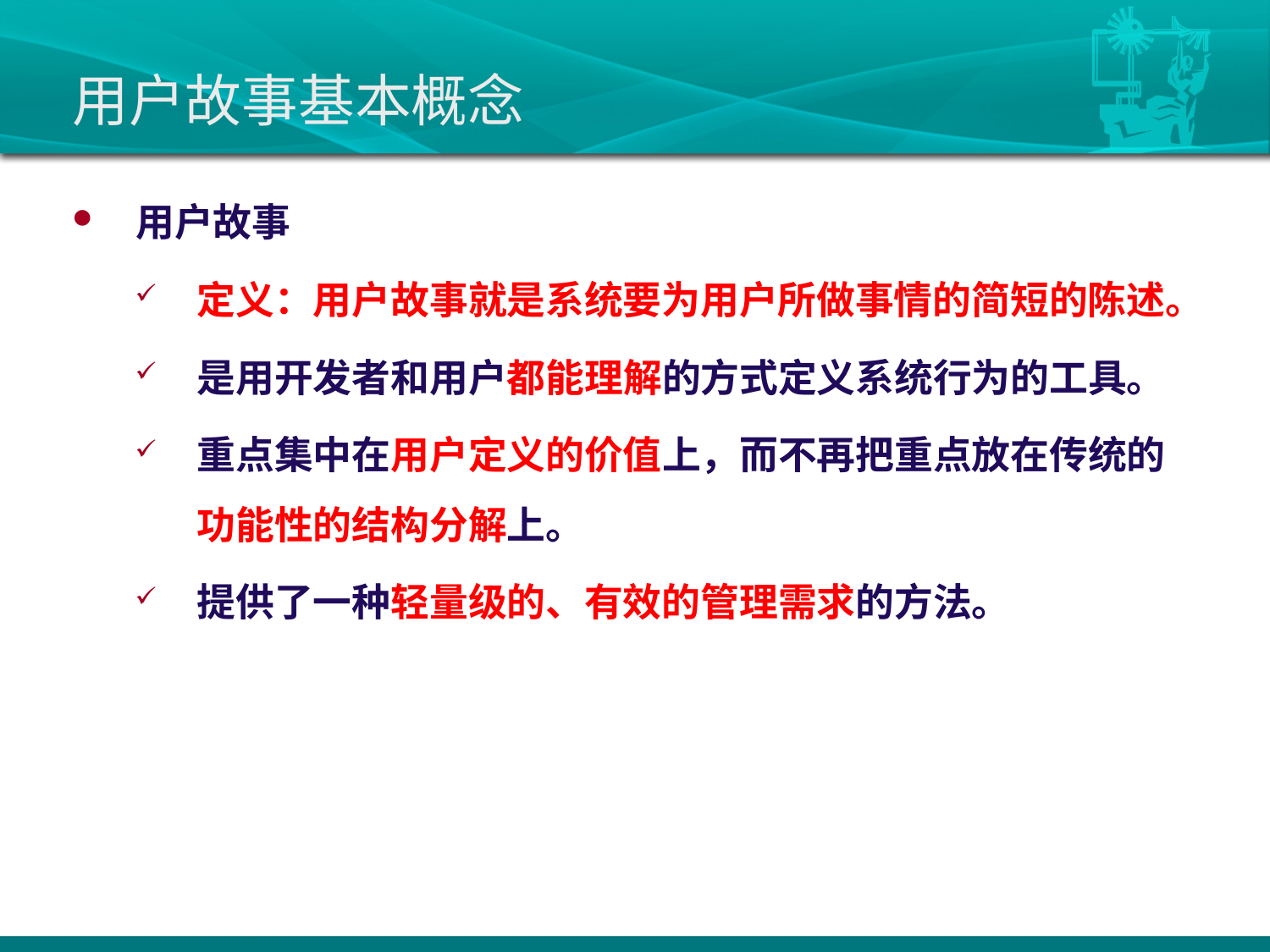

# 用户故事基本概念
用户故事
定义：用户故事就是系统要为用户所做事情的简短的陈述。
是用开发者和用户都能理解的方式定义系统行为的工具。
重点集中在用户定义的价值上，而不再把重点放在传统的功能性的结构分解上。
提供了一种轻量级的、有效的管理需求的方法。